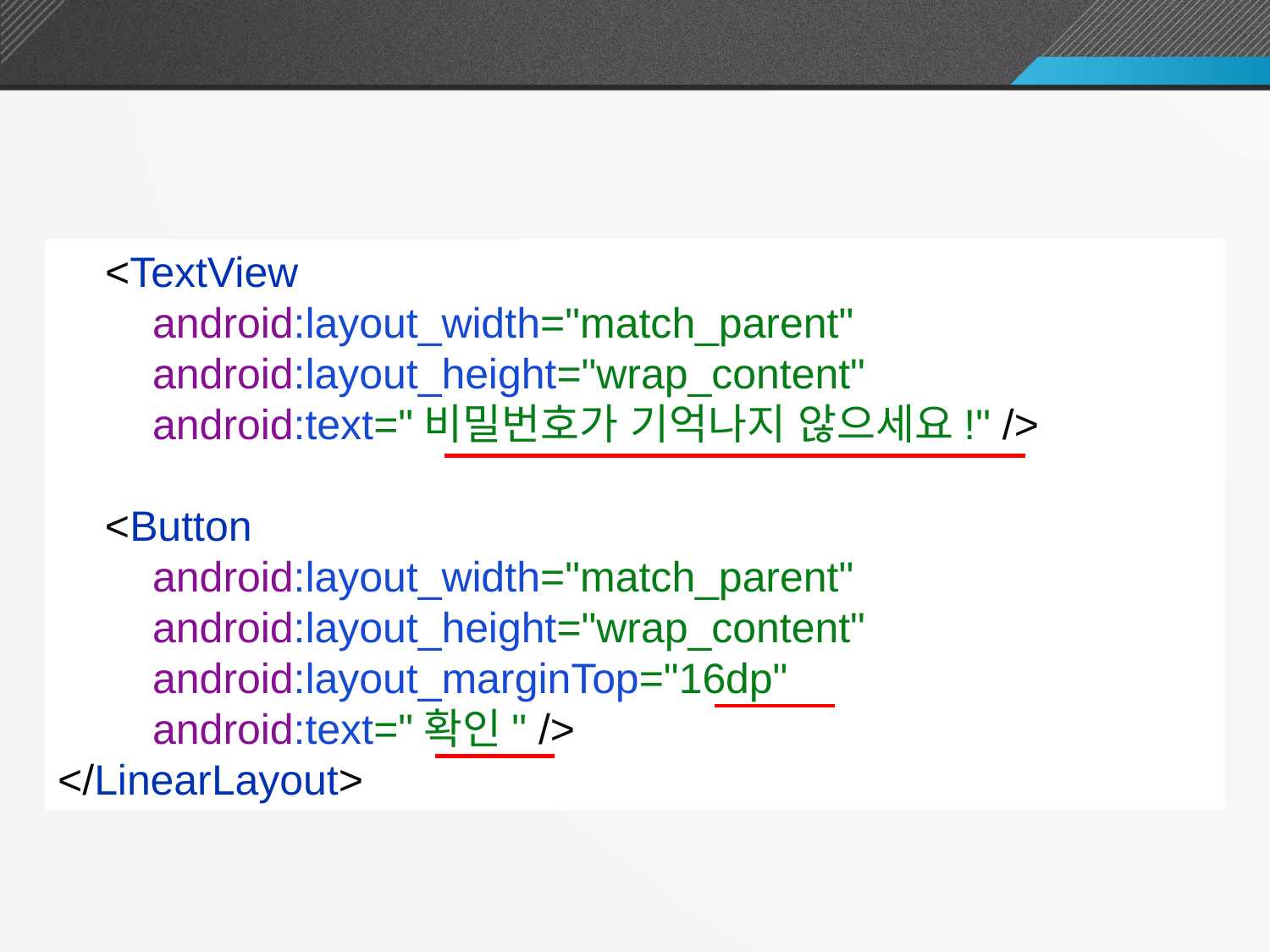

화면구성 XML 코드: 비밀번호 확인 화면(계속)
    <TextView
        android:layout_width="match_parent"
        android:layout_height="wrap_content"
        android:text="비밀번호가 기억나지 않으세요!" />
    <Button
        android:layout_width="match_parent"
        android:layout_height="wrap_content"
        android:layout_marginTop="16dp"
        android:text="확인" />
</LinearLayout>